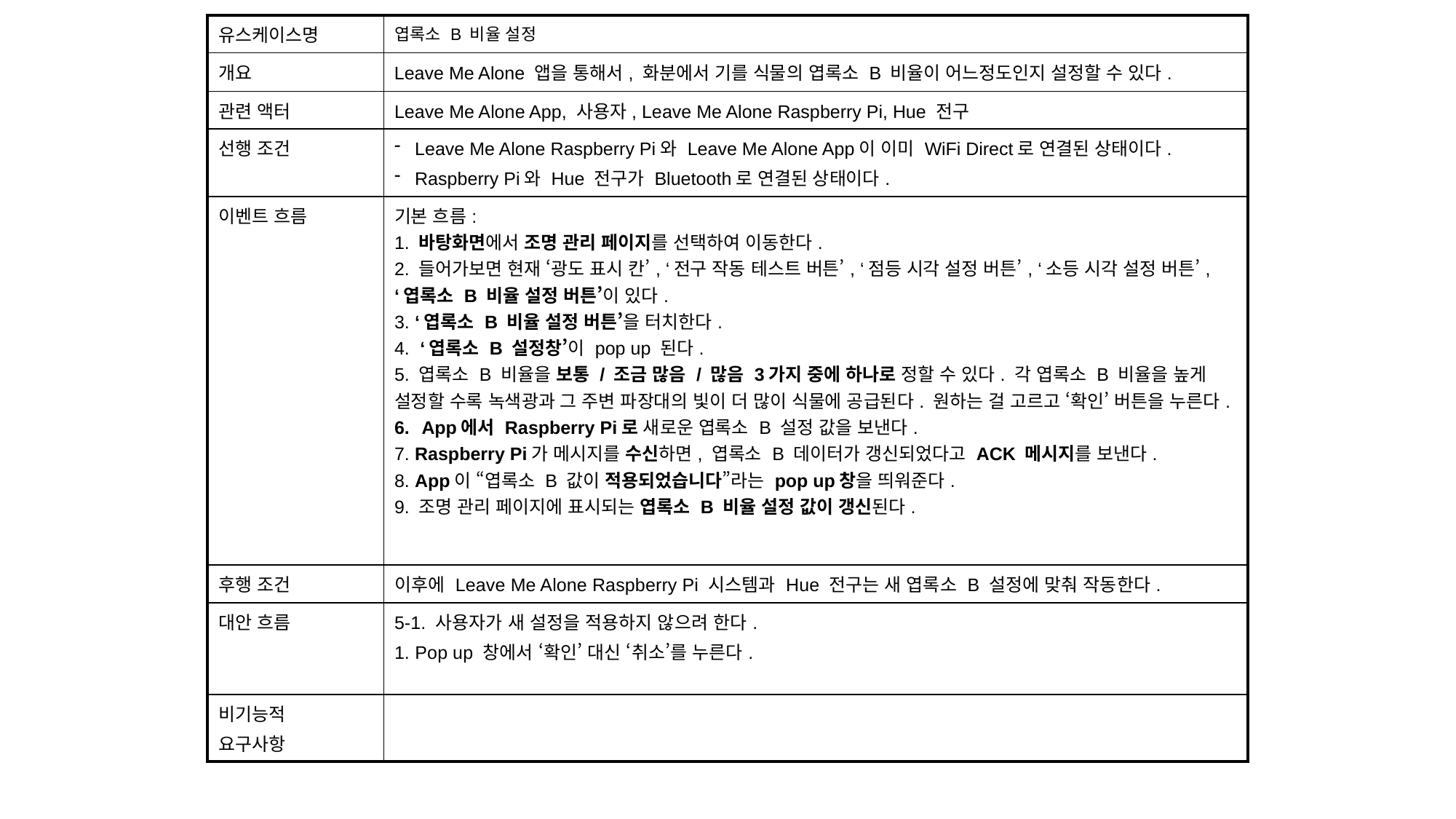

| 유스케이스명 | 엽록소 B 비율 설정 |
| --- | --- |
| 개요 | Leave Me Alone 앱을 통해서, 화분에서 기를 식물의 엽록소 B 비율이 어느정도인지 설정할 수 있다. |
| 관련 액터 | Leave Me Alone App, 사용자, Leave Me Alone Raspberry Pi, Hue 전구 |
| 선행 조건 | Leave Me Alone Raspberry Pi와 Leave Me Alone App이 이미 WiFi Direct로 연결된 상태이다. Raspberry Pi와 Hue 전구가 Bluetooth로 연결된 상태이다. |
| 이벤트 흐름 | 기본 흐름: 1. 바탕화면에서 조명 관리 페이지를 선택하여 이동한다. 2. 들어가보면 현재 ‘광도 표시 칸’, ‘전구 작동 테스트 버튼’, ‘점등 시각 설정 버튼’, ‘소등 시각 설정 버튼’, ‘엽록소 B 비율 설정 버튼’이 있다. 3. ‘엽록소 B 비율 설정 버튼’을 터치한다. 4. ‘엽록소 B 설정창’이 pop up 된다. 5. 엽록소 B 비율을 보통 / 조금 많음 / 많음 3가지 중에 하나로 정할 수 있다. 각 엽록소 B 비율을 높게 설정할 수록 녹색광과 그 주변 파장대의 빛이 더 많이 식물에 공급된다. 원하는 걸 고르고 ‘확인’ 버튼을 누른다. App에서 Raspberry Pi로 새로운 엽록소 B 설정 값을 보낸다. 7. Raspberry Pi가 메시지를 수신하면, 엽록소 B 데이터가 갱신되었다고 ACK 메시지를 보낸다. 8. App이 “엽록소 B 값이 적용되었습니다”라는 pop up창을 띄워준다. 9. 조명 관리 페이지에 표시되는 엽록소 B 비율 설정 값이 갱신된다. |
| 후행 조건 | 이후에 Leave Me Alone Raspberry Pi 시스템과 Hue 전구는 새 엽록소 B 설정에 맞춰 작동한다. |
| 대안 흐름 | 5-1. 사용자가 새 설정을 적용하지 않으려 한다. 1. Pop up 창에서 ‘확인’ 대신 ‘취소’를 누른다. |
| 비기능적 요구사항 |  |